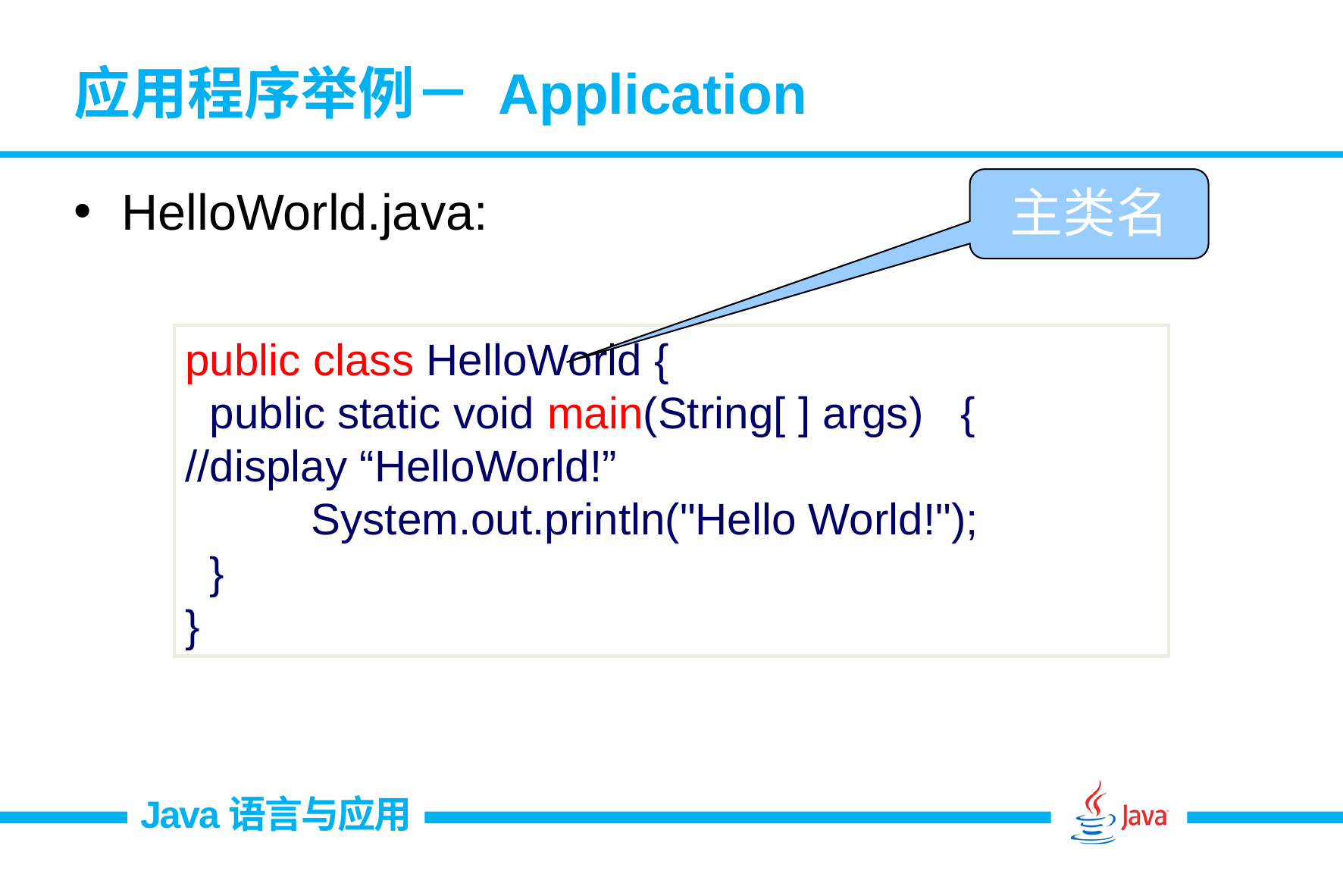

# 应用程序举例－ Application
主类名
HelloWorld.java:
public class HelloWorld {
  public static void main(String[ ] args)   { 	//display “HelloWorld!”
	 System.out.println("Hello World!");
  }
}